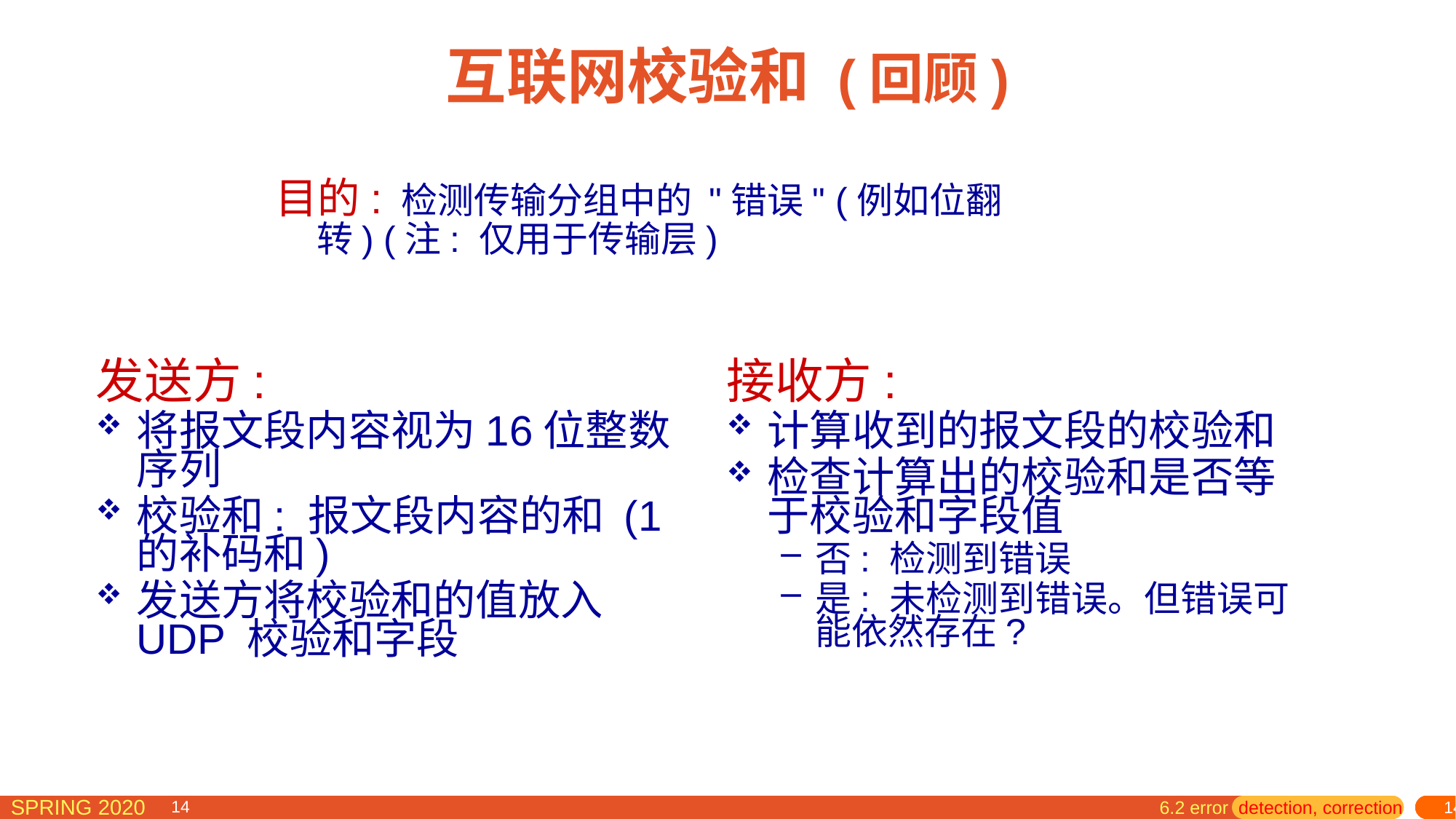

# 互联网校验和 (回顾)
目的: 检测传输分组中的 "错误" (例如位翻转) (注: 仅用于传输层)

发送方:
将报文段内容视为16位整数序列
校验和: 报文段内容的和 (1 的补码和)
发送方将校验和的值放入 UDP 校验和字段

接收方:
计算收到的报文段的校验和
检查计算出的校验和是否等于校验和字段值
否: 检测到错误
是: 未检测到错误。但错误可能依然存在?
6.2 error  detection, correction